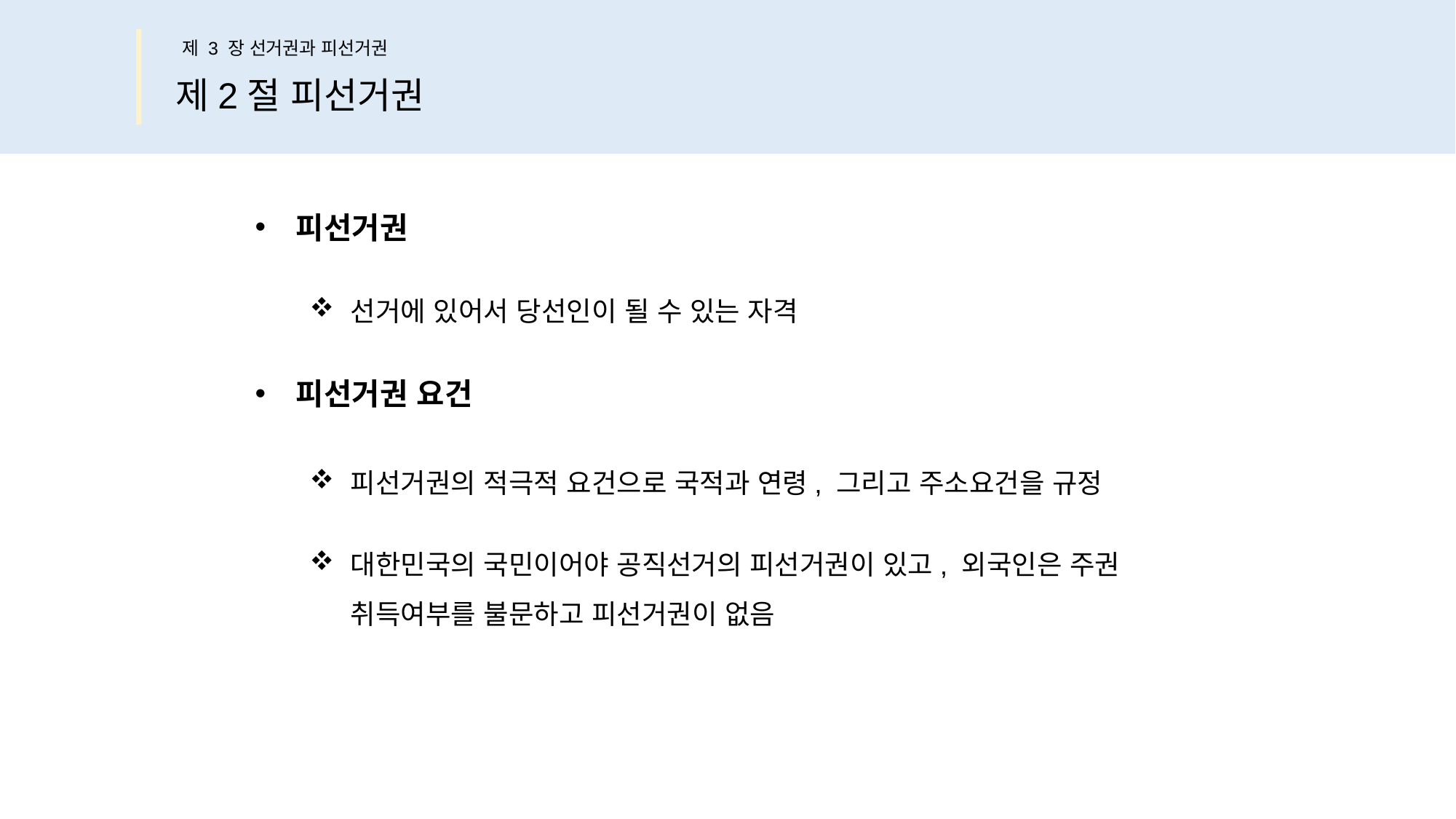

제 3 장 선거권과 피선거권
제2절 피선거권
피선거권

선거에 있어서 당선인이 될 수 있는 자격

피선거권 요건

피선거권의 적극적 요건으로 국적과 연령, 그리고 주소요건을 규정

대한민국의 국민이어야 공직선거의 피선거권이 있고, 외국인은 주권
취득여부를 불문하고 피선거권이 없음